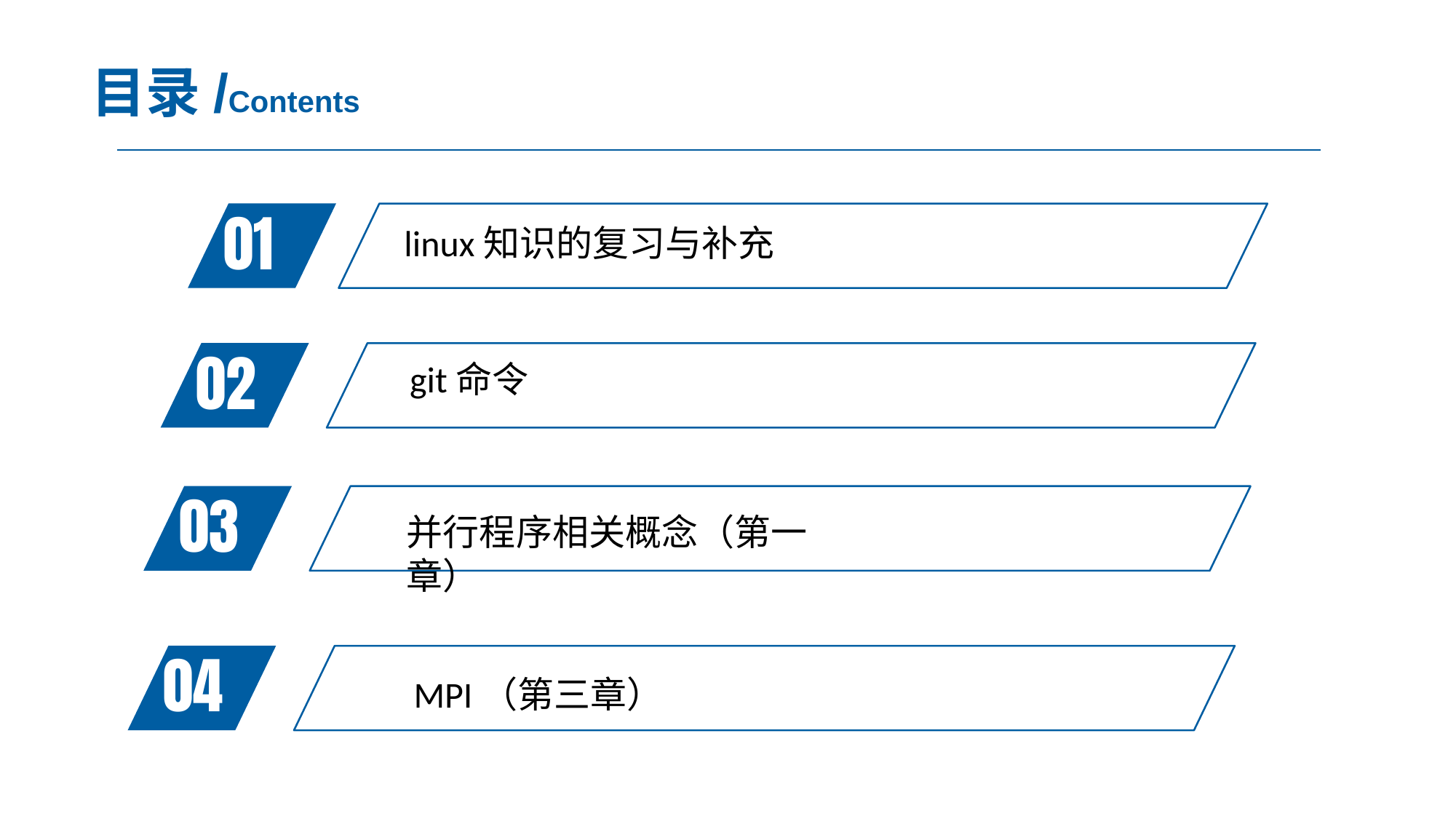

目录/Contents

01

linux知识的复习与补充

02

git命令

03

并行程序相关概念（第一章）

04

MPI（第三章）